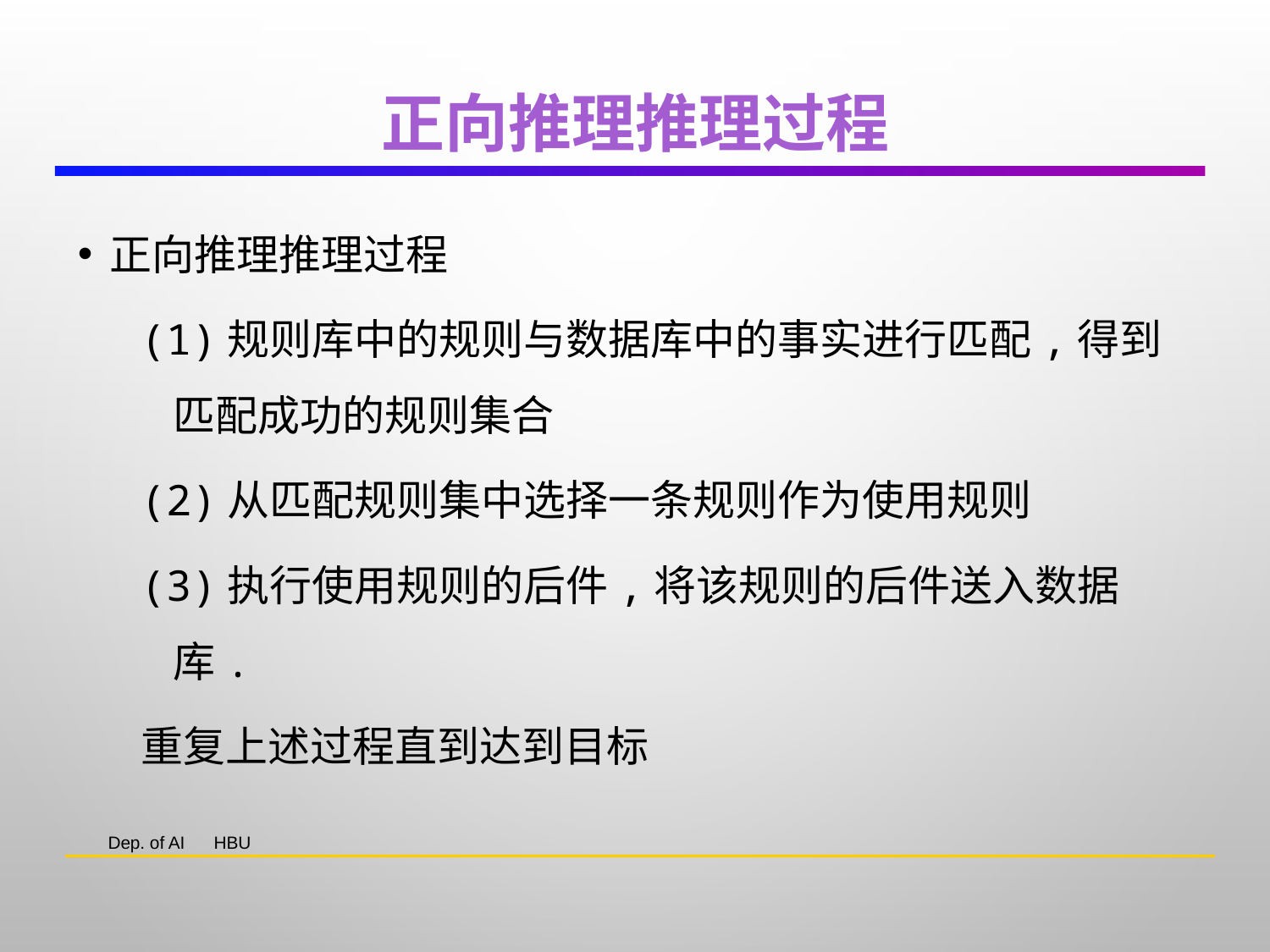

# 正向推理推理过程
正向推理推理过程
(1)规则库中的规则与数据库中的事实进行匹配,得到匹配成功的规则集合
(2)从匹配规则集中选择一条规则作为使用规则
(3)执行使用规则的后件,将该规则的后件送入数据库.
重复上述过程直到达到目标
Dep. of AI      HBU

38